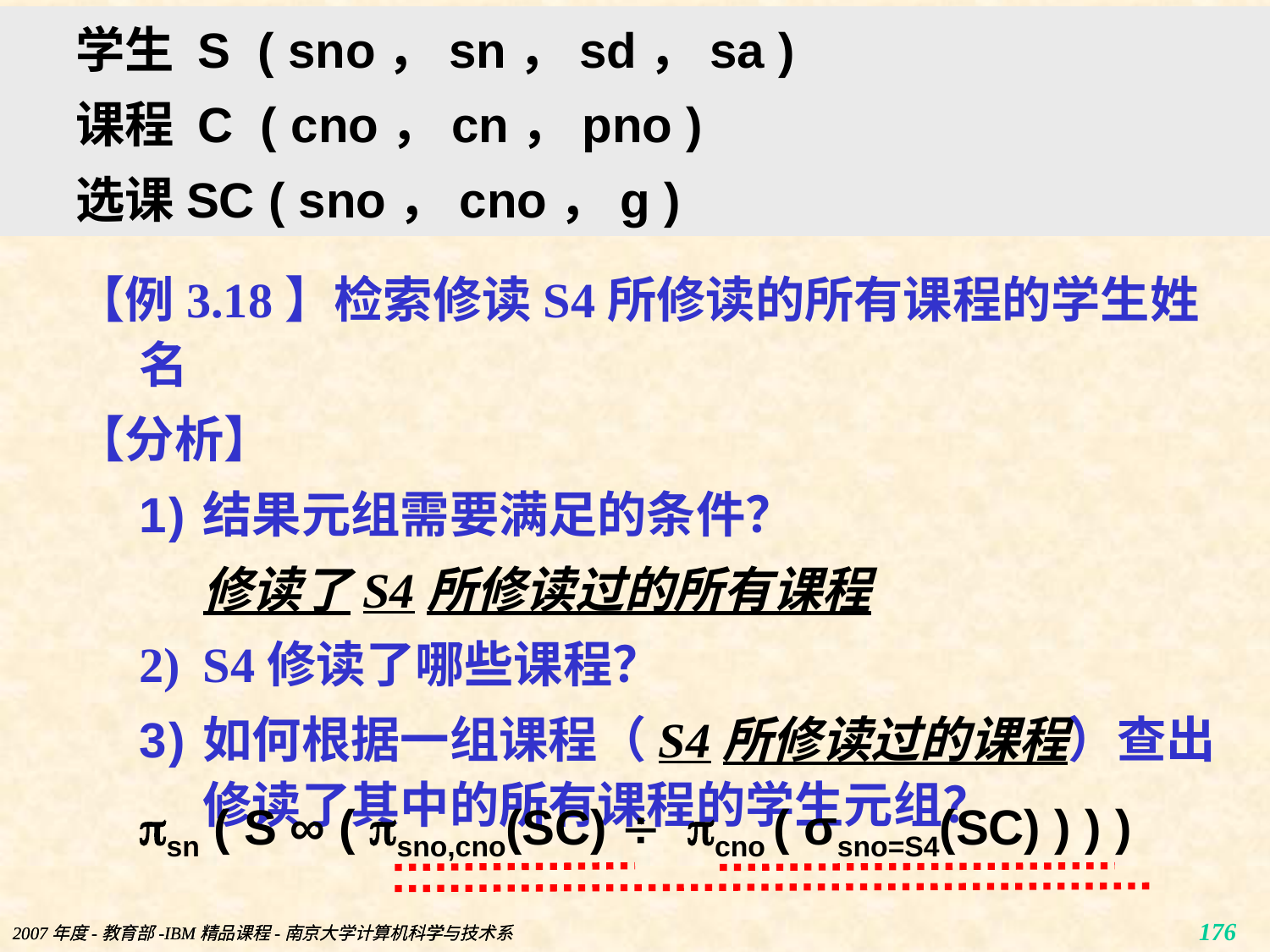

# 3.3.5  关系代数实例
学生 S  ( sno，sn，sd，sa )
课程 C  ( cno，cn，pno )
选课SC ( sno，cno，g )
【例3.18】检索修读S4所修读的所有课程的学生姓名
【分析】
结果元组需要满足的条件？
修读了S4所修读过的所有课程
S4修读了哪些课程？
如何根据一组课程（S4所修读过的课程）查出修读了其中的所有课程的学生元组？
πsn ( S ∞ ( πsno,cno(SC) ÷  πcno ( σsno=S4(SC) ) ) )

176
2007年度-教育部-IBM精品课程-南京大学计算机科学与技术系
2007年度-教育部-IBM精品课程-南京大学计算机科学与技术系